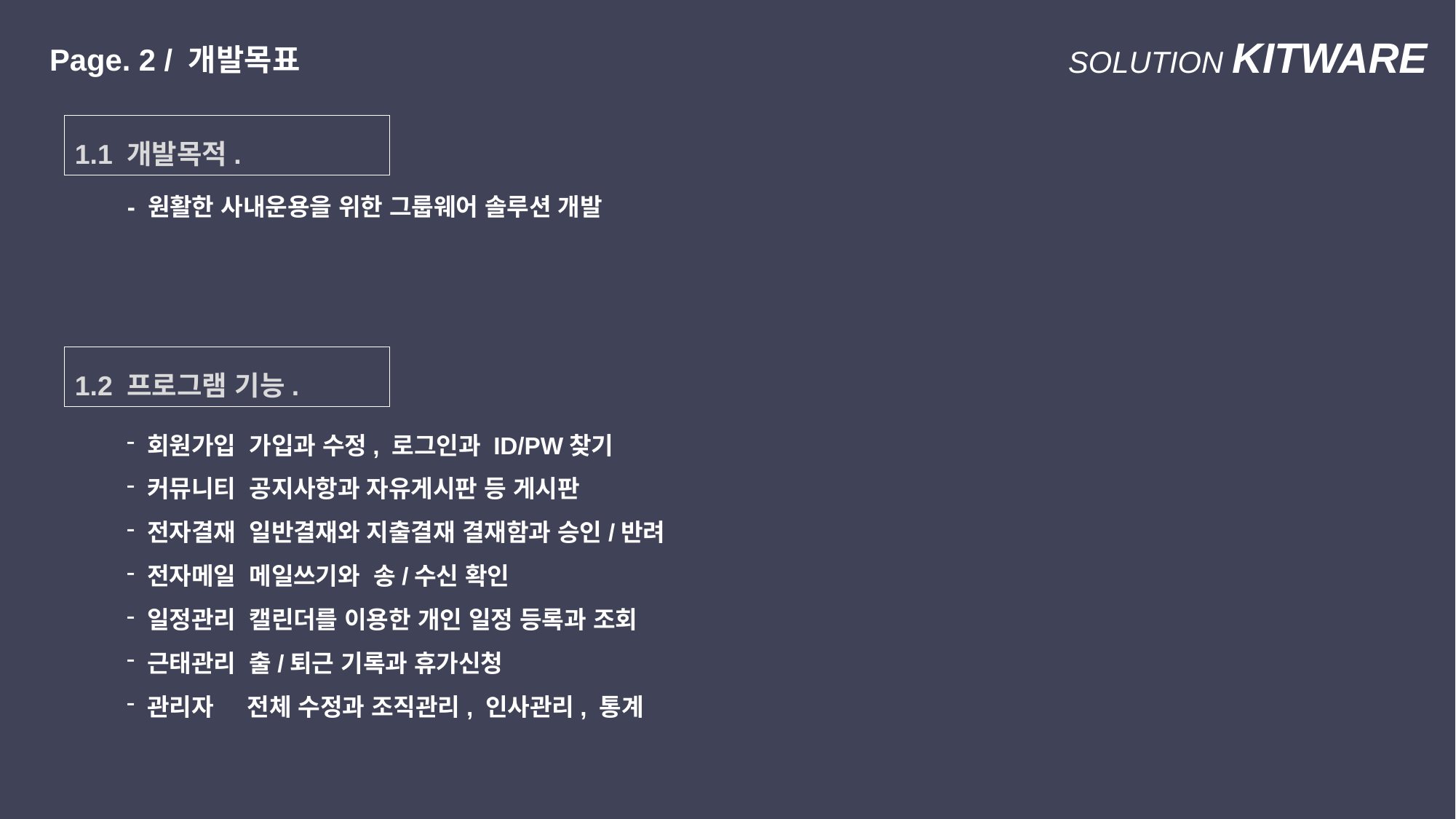

SOLUTION KITWARE
Page. 2 / 개발목표
1.1 개발목적.
- 원활한 사내운용을 위한 그룹웨어 솔루션 개발
1.2 프로그램 기능.
회원가입  가입과 수정, 로그인과 ID/PW찾기
커뮤니티  공지사항과 자유게시판 등 게시판
전자결재  일반결재와 지출결재 결재함과 승인/반려
전자메일  메일쓰기와  송/수신 확인
일정관리  캘린더를 이용한 개인 일정 등록과 조회
근태관리  출/퇴근 기록과 휴가신청
관리자     전체 수정과 조직관리, 인사관리, 통계